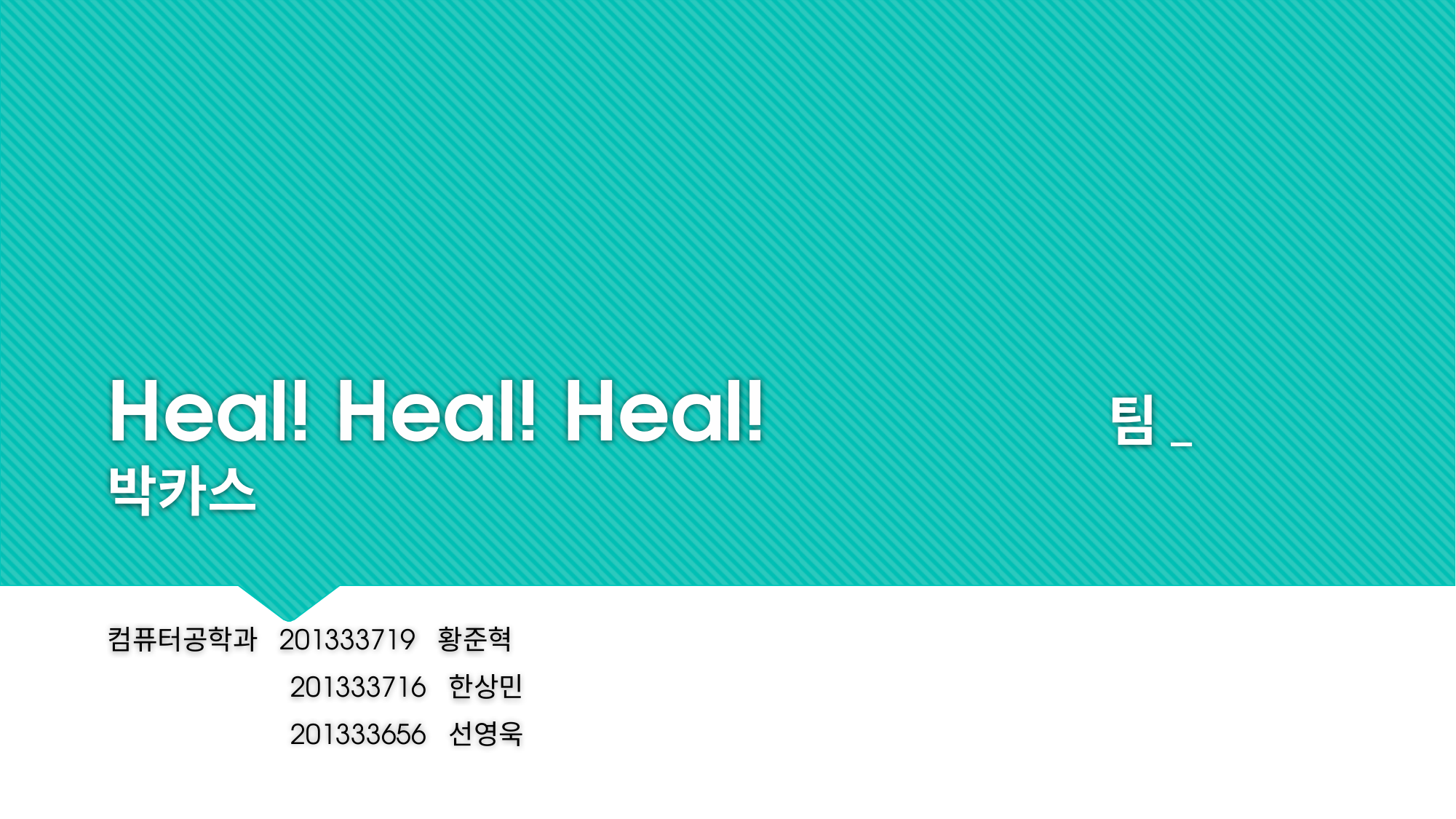

# Heal! Heal! Heal!              팀_ 박카스
컴퓨터공학과  201333719  황준혁
                        201333716  한상민
                        201333656  선영욱